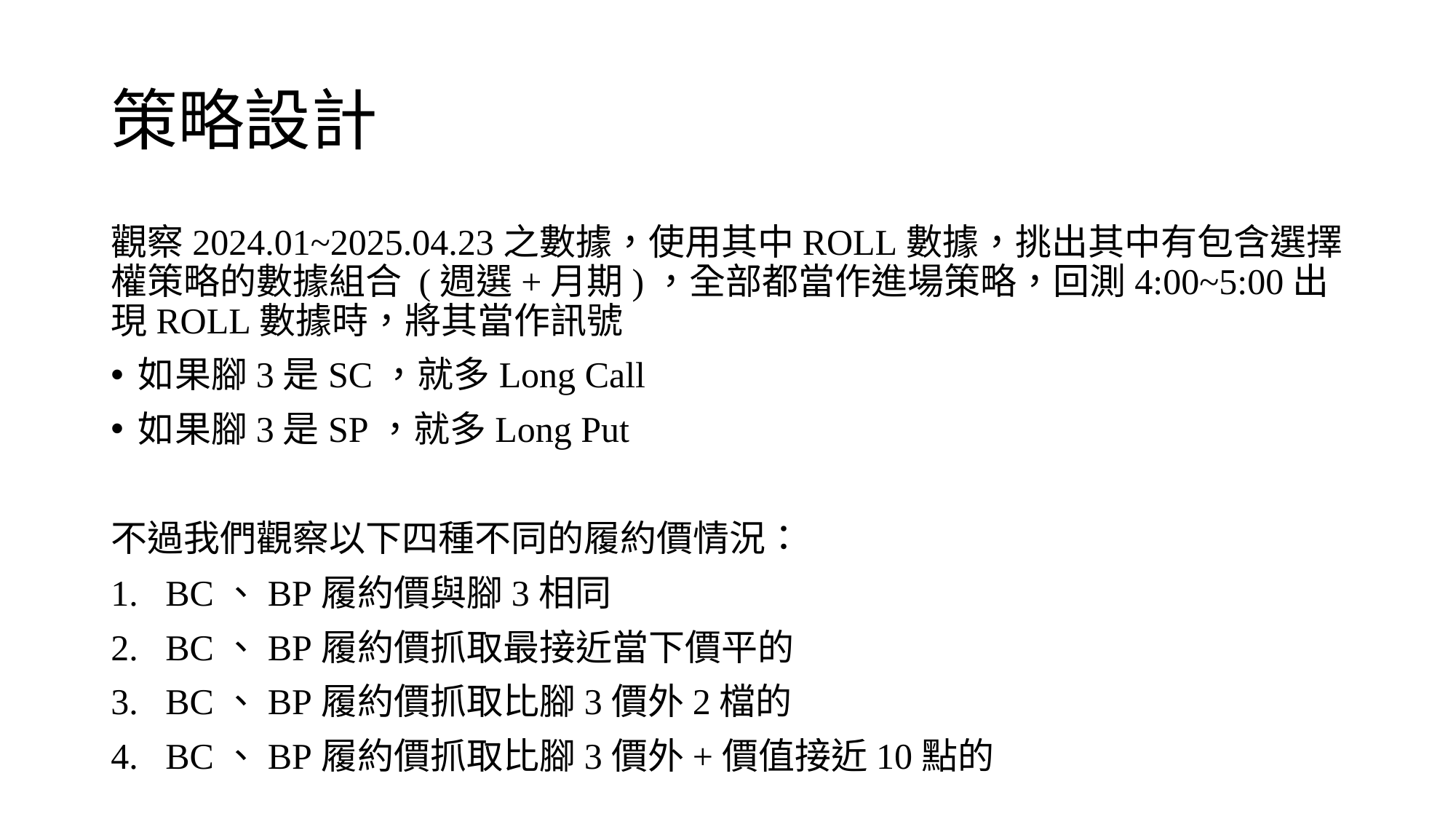

# 策略設計
觀察2024.01~2025.04.23之數據，使用其中ROLL數據，挑出其中有包含選擇權策略的數據組合 (週選+月期)，全部都當作進場策略，回測4:00~5:00出現ROLL數據時，將其當作訊號
如果腳3是SC，就多Long Call
如果腳3是SP，就多Long Put

不過我們觀察以下四種不同的履約價情況：
BC、BP履約價與腳3相同
BC、BP履約價抓取最接近當下價平的
BC、BP履約價抓取比腳3價外2檔的
BC、BP履約價抓取比腳3價外+價值接近10點的